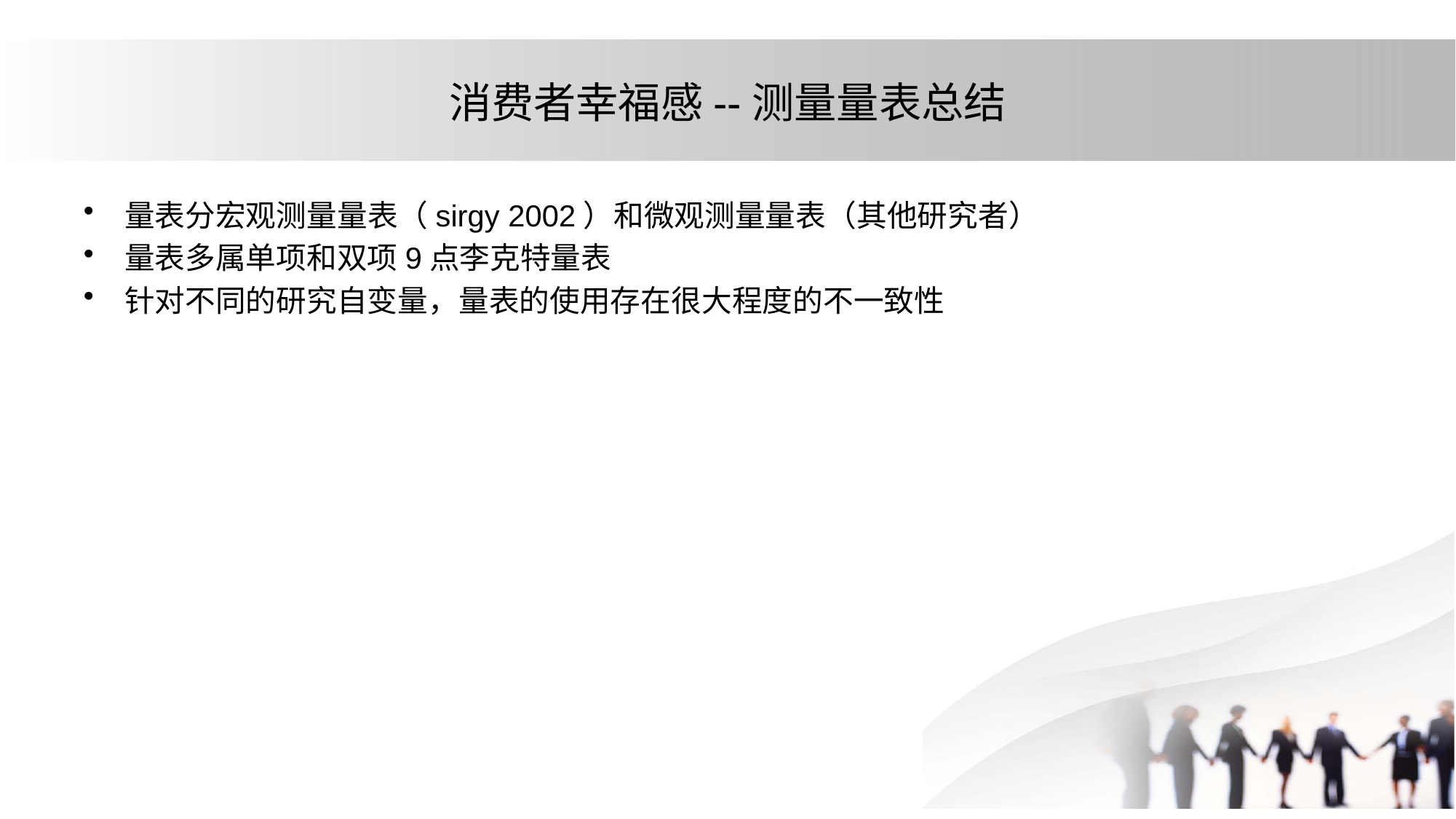

# 消费者幸福感--测量量表总结
量表分宏观测量量表（sirgy 2002）和微观测量量表（其他研究者）
量表多属单项和双项9点李克特量表
针对不同的研究自变量，量表的使用存在很大程度的不一致性